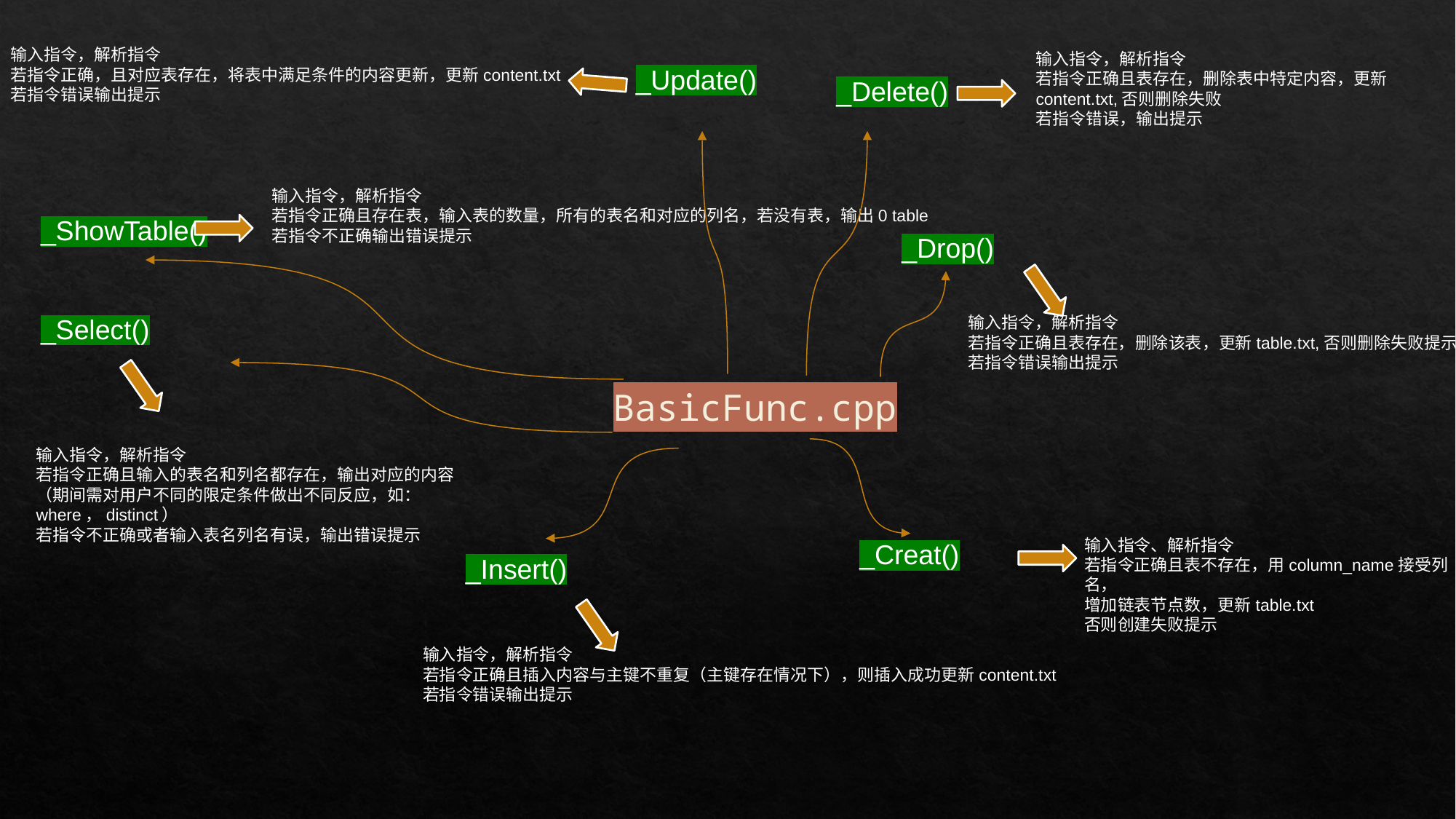

输入指令，解析指令
若指令正确，且对应表存在，将表中满足条件的内容更新，更新content.txt
若指令错误输出提示
输入指令，解析指令
若指令正确且表存在，删除表中特定内容，更新content.txt,否则删除失败
若指令错误，输出提示
_Update()
_Delete()

输入指令，解析指令
若指令正确且存在表，输入表的数量，所有的表名和对应的列名，若没有表，输出0 table
若指令不正确输出错误提示

_ShowTable()

_Drop()

_Select()
输入指令，解析指令
若指令正确且表存在，删除该表，更新table.txt,否则删除失败提示
若指令错误输出提示
# BasicFunc.cpp

输入指令，解析指令
若指令正确且输入的表名和列名都存在，输出对应的内容
（期间需对用户不同的限定条件做出不同反应，如：where，distinct）
若指令不正确或者输入表名列名有误，输出错误提示
输入指令、解析指令
若指令正确且表不存在，用column_name接受列名，
增加链表节点数，更新table.txt
否则创建失败提示
_Creat()

_Insert()

输入指令，解析指令
若指令正确且插入内容与主键不重复（主键存在情况下），则插入成功更新content.txt
若指令错误输出提示